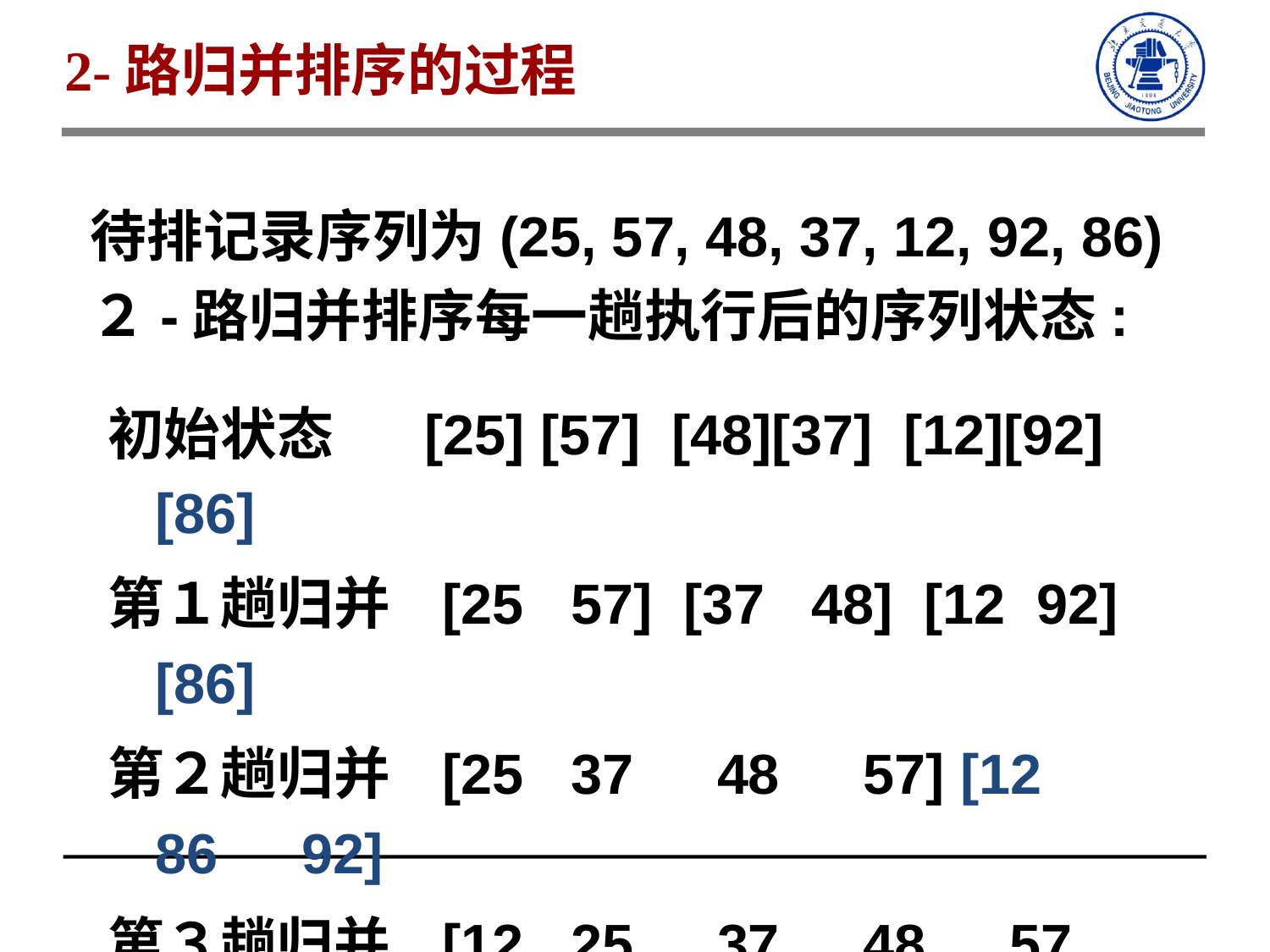

2-路归并排序的过程
待排记录序列为(25, 57, 48, 37, 12, 92, 86)
２-路归并排序每一趟执行后的序列状态:
初始状态      [25] [57]  [48][37]  [12][92]  [86]
第１趟归并   [25   57]  [37   48]  [12  92]  [86]
第２趟归并   [25   37　48　57] [12　86　92]
第３趟归并   [12   25　37　48　57　86　92]